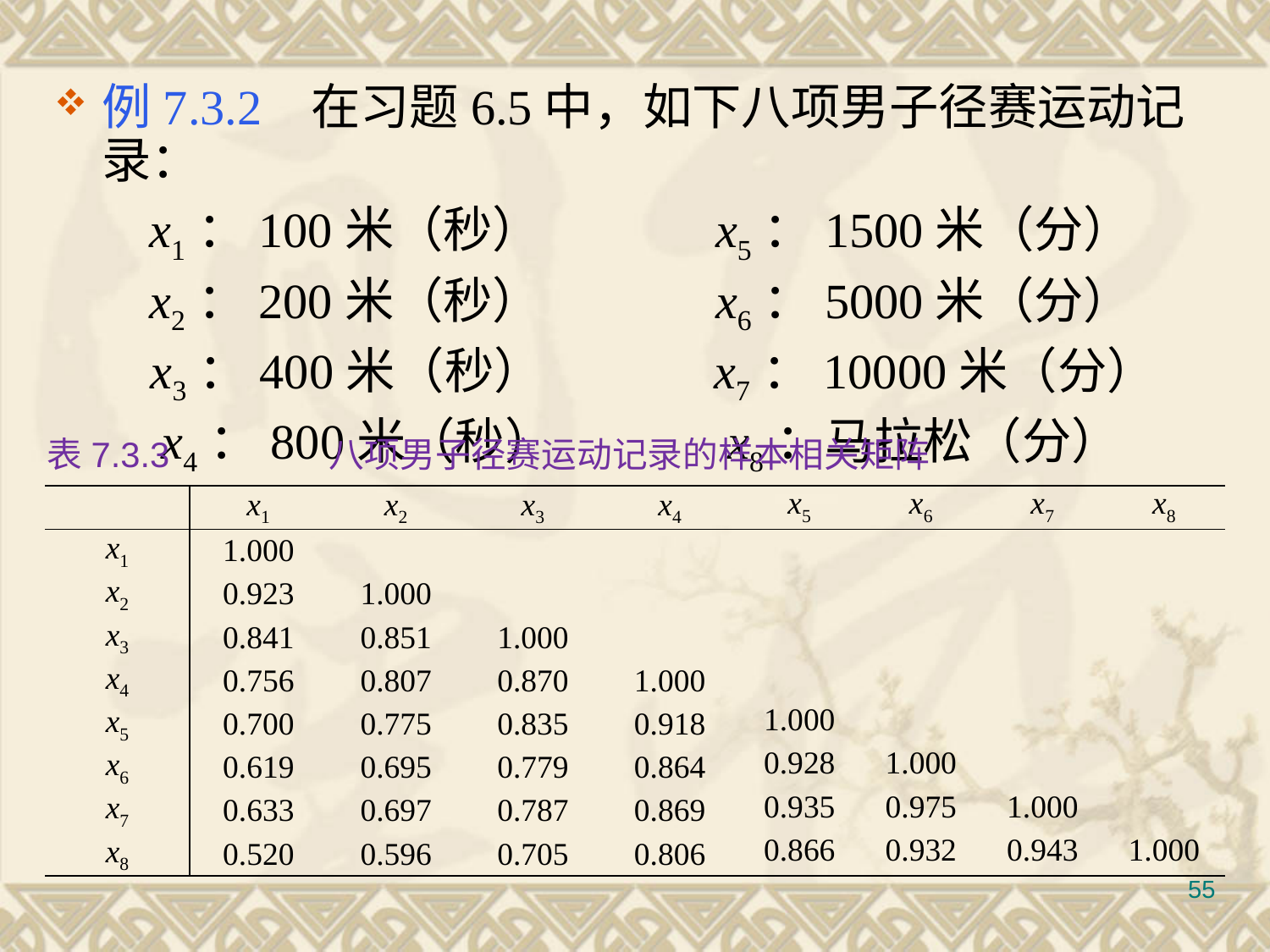

#
例7.3.2   在习题6.5中，如下八项男子径赛运动记录：
 x1：100米（秒）		 x5：1500米（分）
 x2：200米（秒）		 x6：5000米（分）
   x3：400米（秒）  	   x7：10000米（分）
 x4：800米（秒）		 x8：马拉松（分）
表7.3.3		  八项男子径赛运动记录的样本相关矩阵
|  | x1 | x2 | x3 | x4 | x5 | x6 | x7 | x8 |
| --- | --- | --- | --- | --- | --- | --- | --- | --- |
| x1 | 1.000 |  |  |  |  |  |  |  |
| x2 | 0.923 | 1.000 |  |  |  |  |  |  |
| x3 | 0.841 | 0.851 | 1.000 |  |  |  |  |  |
| x4 | 0.756 | 0.807 | 0.870 | 1.000 |  |  |  |  |
| x5 | 0.700 | 0.775 | 0.835 | 0.918 | 1.000 |  |  |  |
| x6 | 0.619 | 0.695 | 0.779 | 0.864 | 0.928 | 1.000 |  |  |
| x7 | 0.633 | 0.697 | 0.787 | 0.869 | 0.935 | 0.975 | 1.000 |  |
| x8 | 0.520 | 0.596 | 0.705 | 0.806 | 0.866 | 0.932 | 0.943 | 1.000 |
55